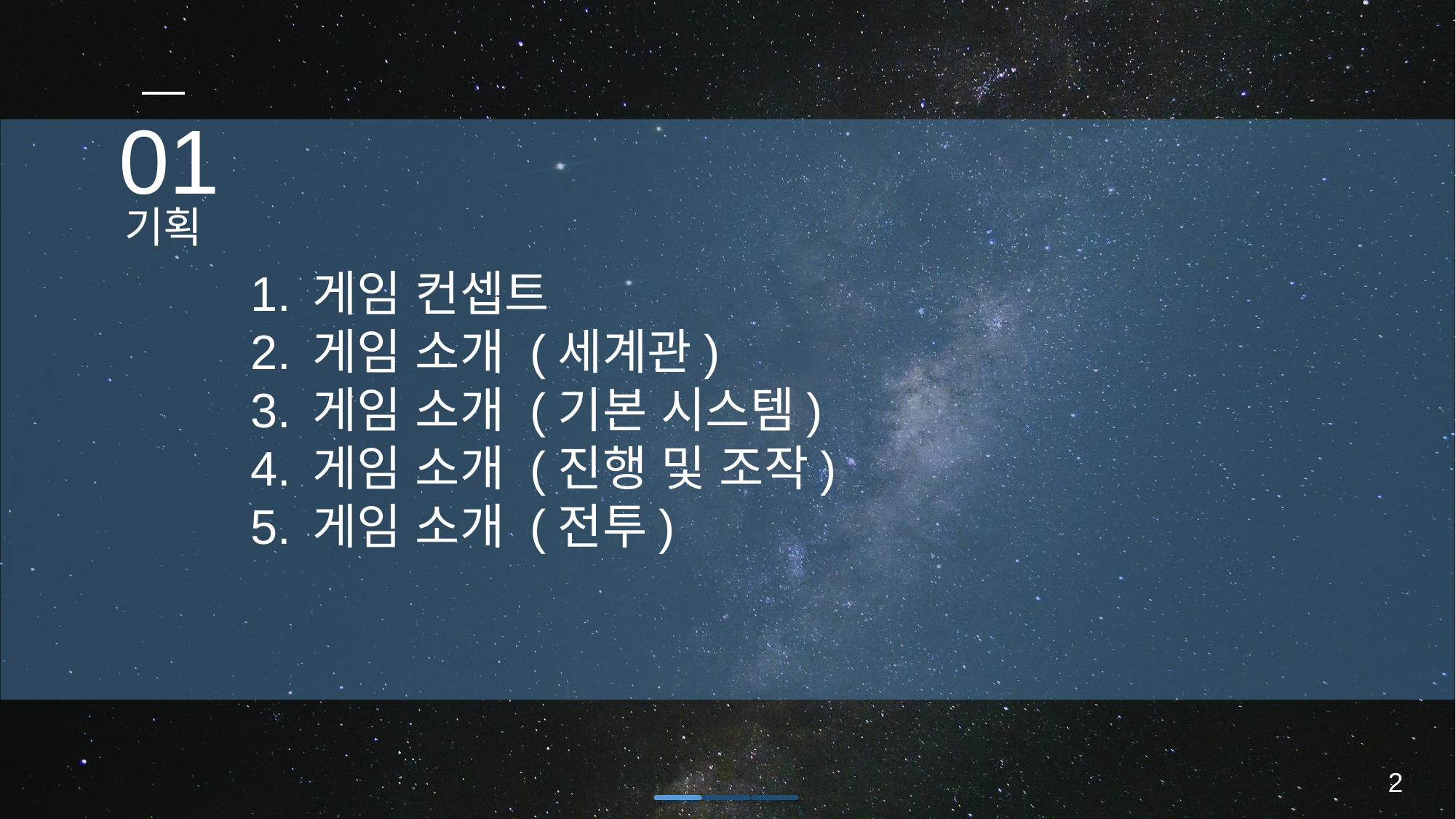

01
기획
게임 컨셉트
게임 소개 (세계관)
게임 소개 (기본 시스템)
게임 소개 (진행 및 조작)
게임 소개 (전투)
2